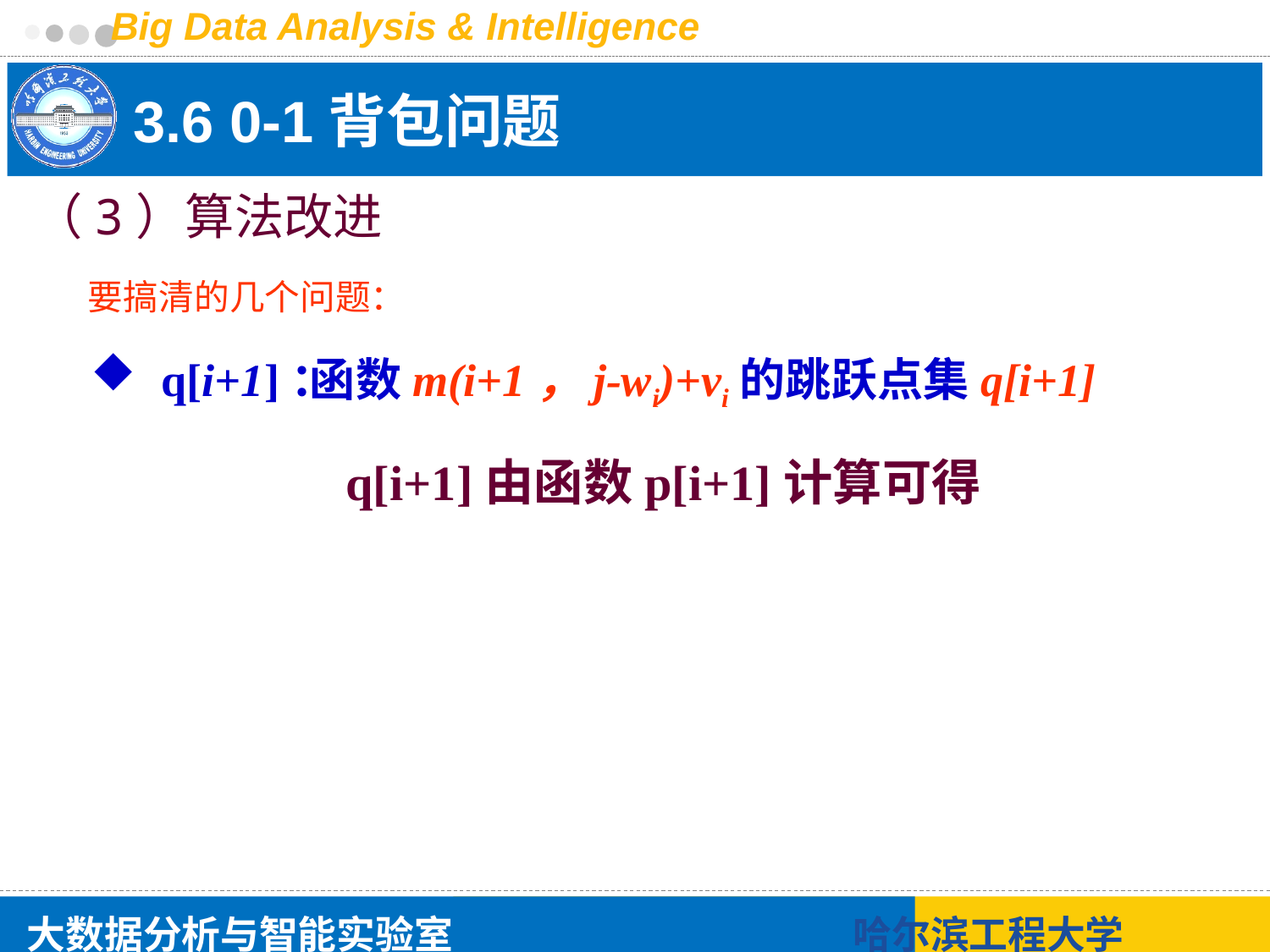

# 3.6 0-1背包问题
（3）算法改进
要搞清的几个问题：
  q[i+1]：
函数m(i+1，j-wi)+vi的跳跃点集q[i+1]
q[i+1]由函数p[i+1]计算可得